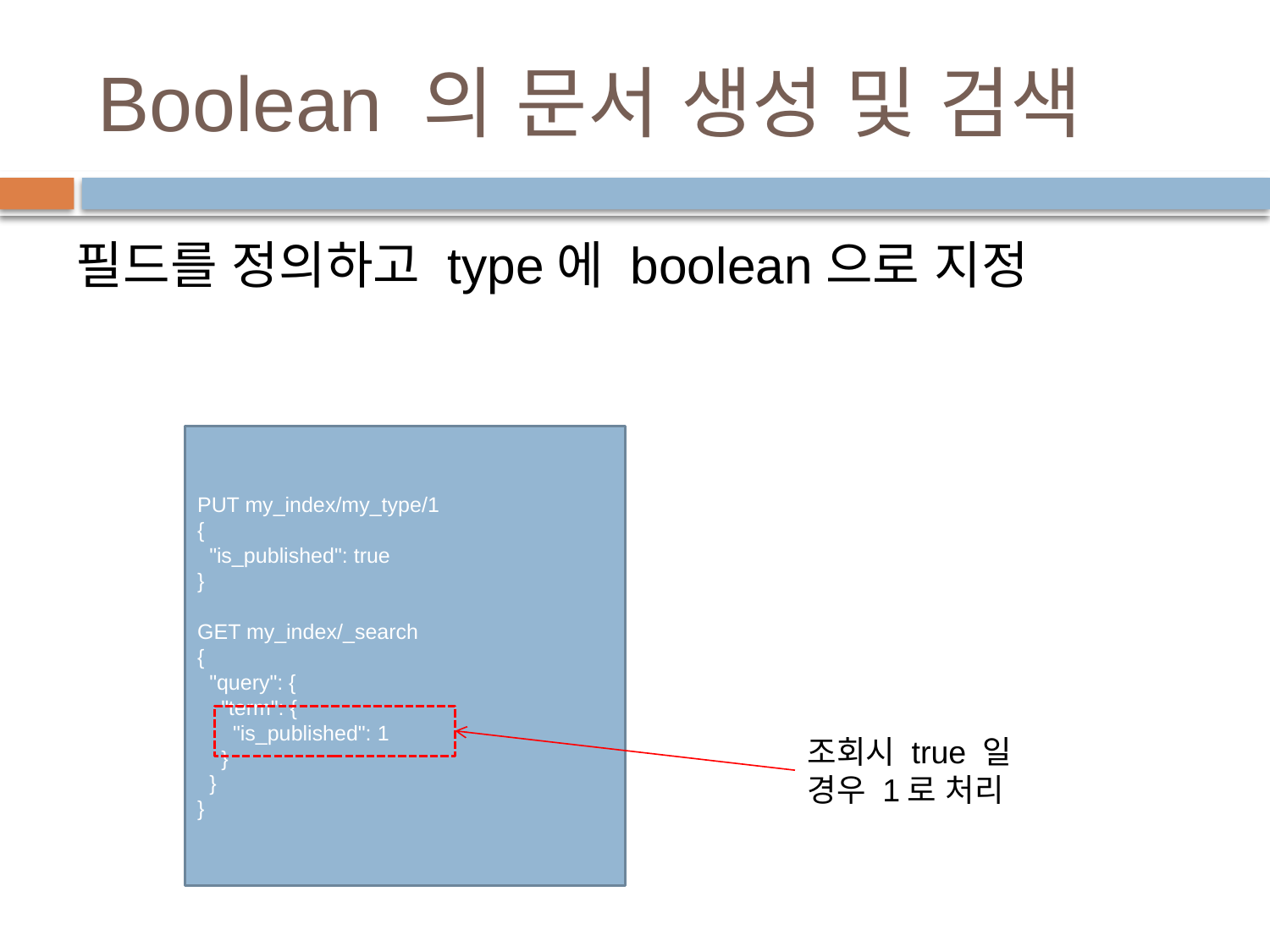

# Boolean 의 문서 생성 및 검색
필드를 정의하고 type에 boolean으로 지정
PUT my_index/my_type/1
{
  "is_published": true
}

GET my_index/_search
{
  "query": {
    "term": {
      "is_published": 1
    }
  }
}

조회시 true 일 경우 1로 처리